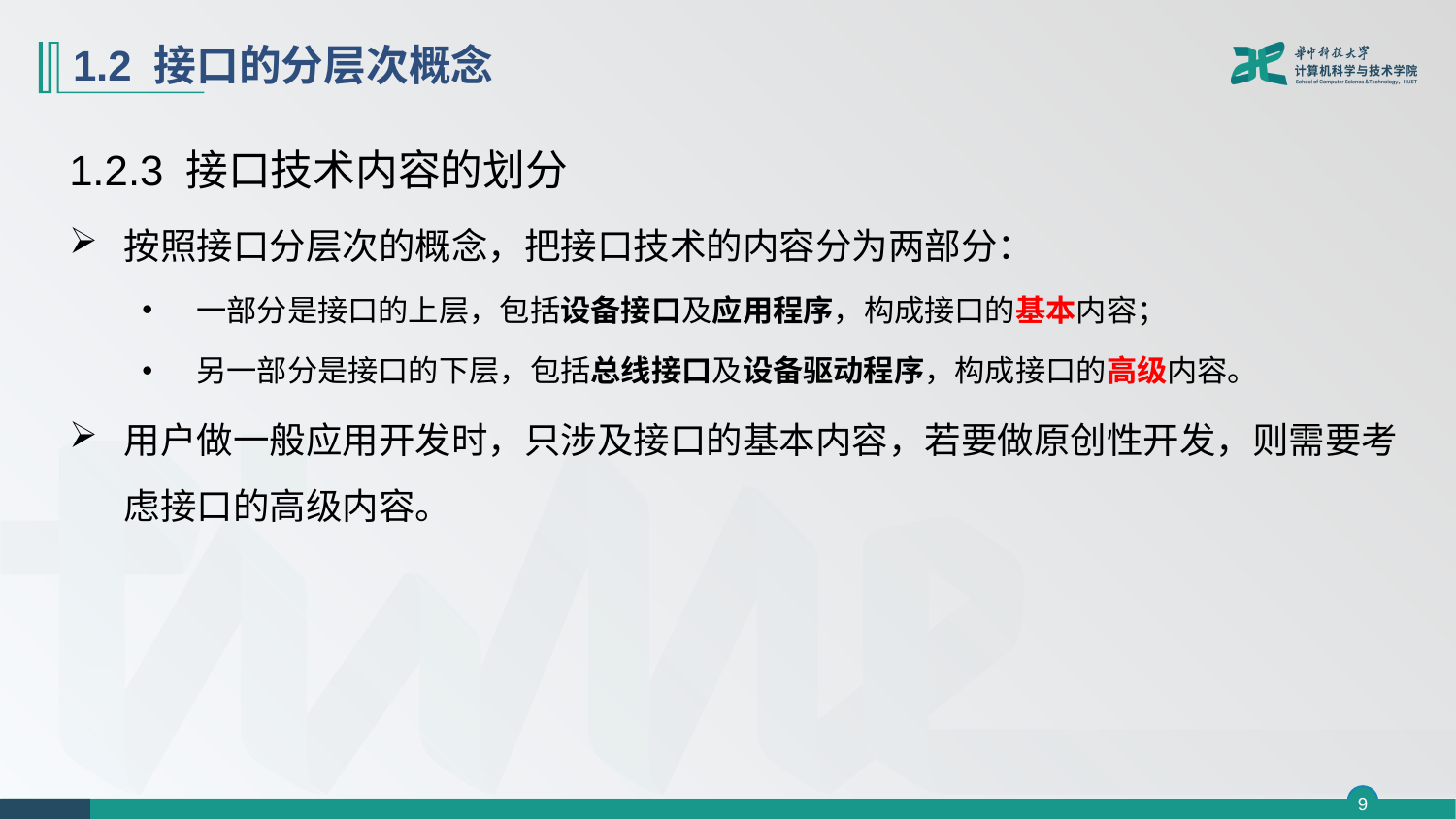

# 1.2 接口的分层次概念
1.2.3 接口技术内容的划分
按照接口分层次的概念，把接口技术的内容分为两部分：
一部分是接口的上层，包括设备接口及应用程序，构成接口的基本内容；
另一部分是接口的下层，包括总线接口及设备驱动程序，构成接口的高级内容。
用户做一般应用开发时，只涉及接口的基本内容，若要做原创性开发，则需要考虑接口的高级内容。